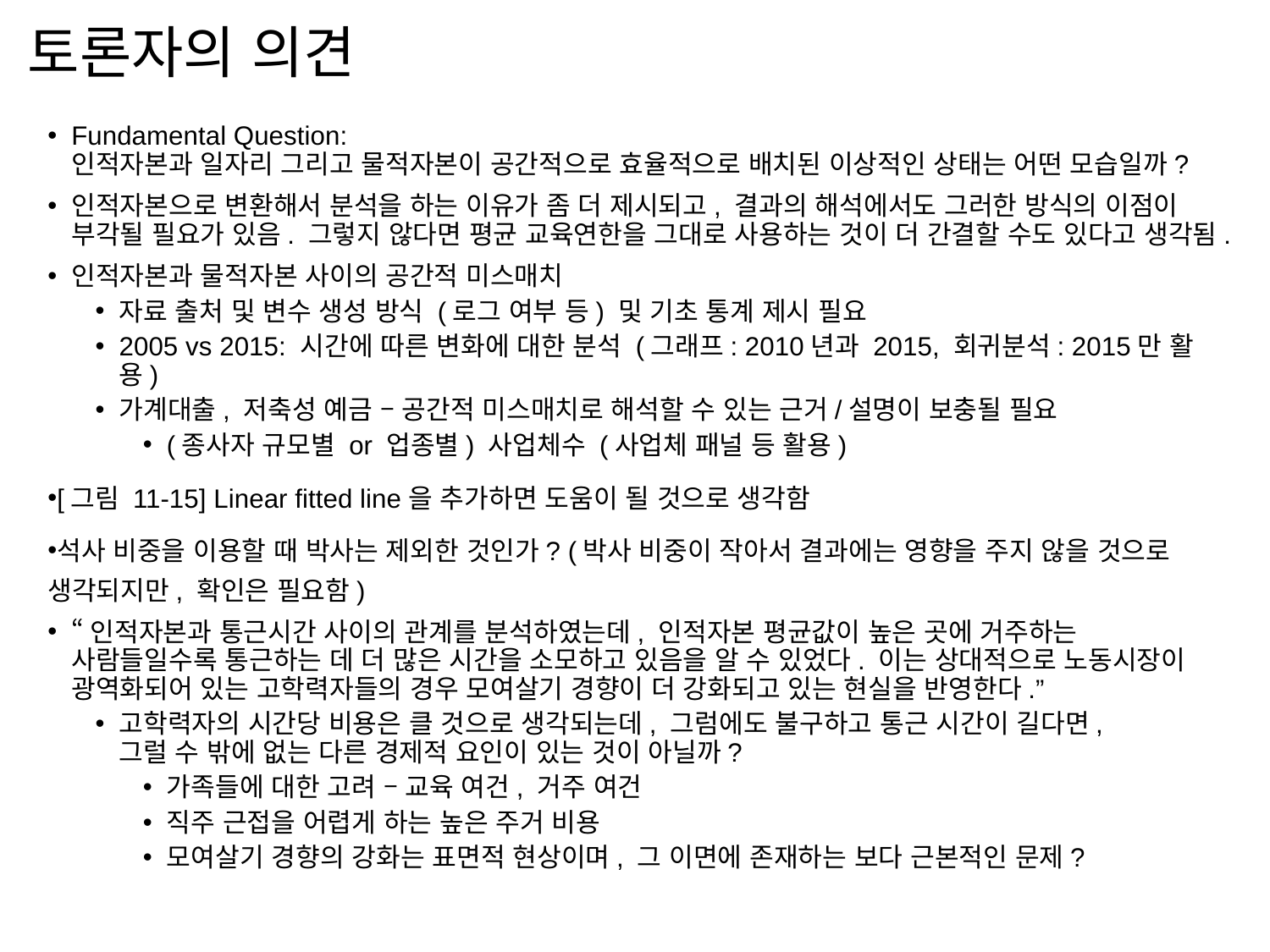

# 토론자의 의견
Fundamental Question:
인적자본과 일자리 그리고 물적자본이 공간적으로 효율적으로 배치된 이상적인 상태는 어떤 모습일까?
인적자본으로 변환해서 분석을 하는 이유가 좀 더 제시되고, 결과의 해석에서도 그러한 방식의 이점이 부각될 필요가 있음. 그렇지 않다면 평균 교육연한을 그대로 사용하는 것이 더 간결할 수도 있다고 생각됨.
인적자본과 물적자본 사이의 공간적 미스매치
자료 출처 및 변수 생성 방식 (로그 여부 등) 및 기초 통계 제시 필요
2005 vs 2015: 시간에 따른 변화에 대한 분석 (그래프: 2010년과 2015, 회귀분석: 2015만 활용)
가계대출, 저축성 예금 – 공간적 미스매치로 해석할 수 있는 근거/설명이 보충될 필요
(종사자 규모별 or 업종별) 사업체수 (사업체 패널 등 활용)
[그림 11-15] Linear fitted line을 추가하면 도움이 될 것으로 생각함
석사 비중을 이용할 때 박사는 제외한 것인가? (박사 비중이 작아서 결과에는 영향을 주지 않을 것으로 생각되지만, 확인은 필요함)
“인적자본과 통근시간 사이의 관계를 분석하였는데, 인적자본 평균값이 높은 곳에 거주하는 사람들일수록 통근하는 데 더 많은 시간을 소모하고 있음을 알 수 있었다. 이는 상대적으로 노동시장이 광역화되어 있는 고학력자들의 경우 모여살기 경향이 더 강화되고 있는 현실을 반영한다.”
고학력자의 시간당 비용은 클 것으로 생각되는데, 그럼에도 불구하고 통근 시간이 길다면,
그럴 수 밖에 없는 다른 경제적 요인이 있는 것이 아닐까?
가족들에 대한 고려 – 교육 여건, 거주 여건
직주 근접을 어렵게 하는 높은 주거 비용
모여살기 경향의 강화는 표면적 현상이며, 그 이면에 존재하는 보다 근본적인 문제?